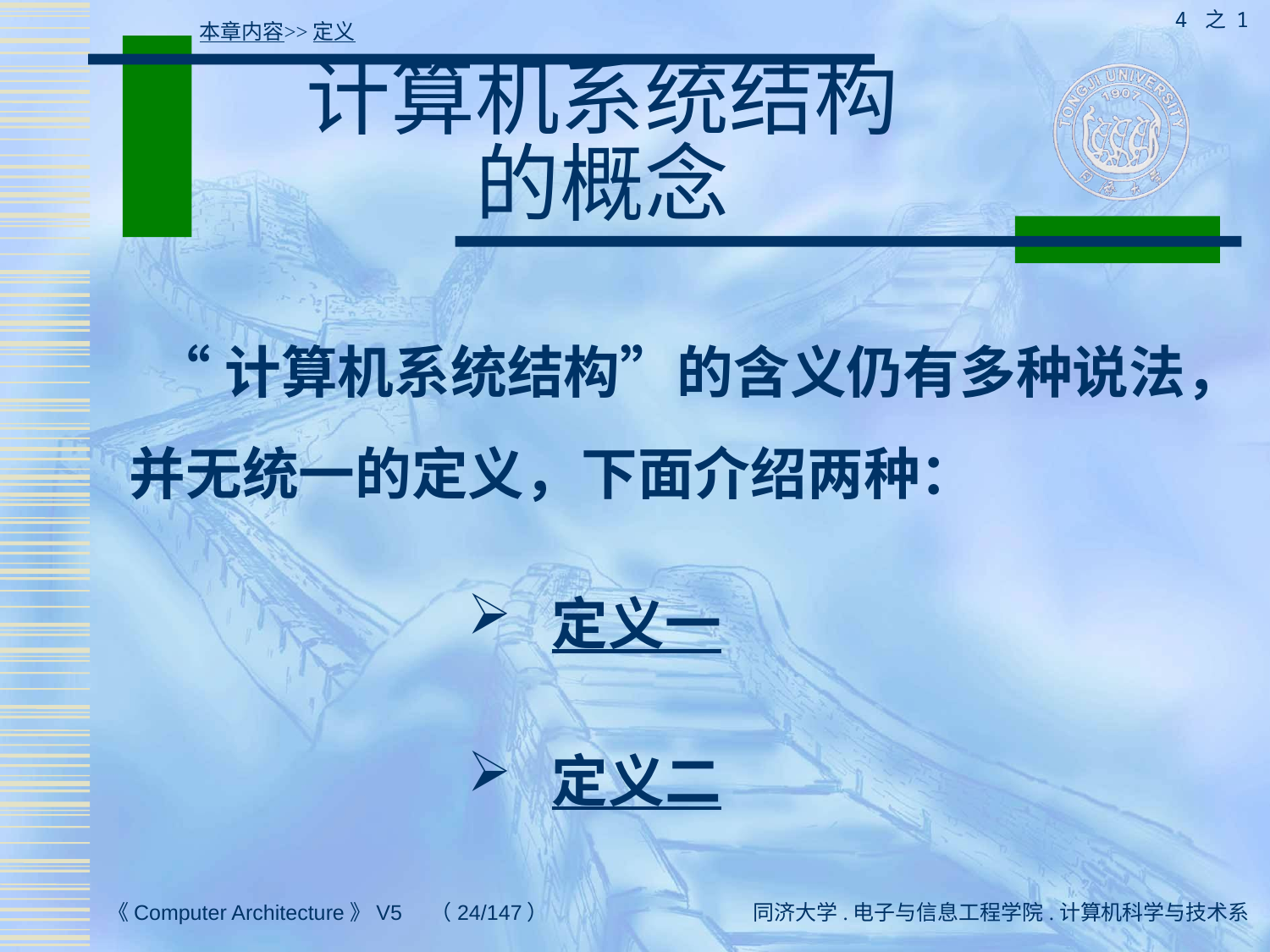

4 之 1
本章内容>>定义
# 计算机系统结构 的概念
  “计算机系统结构”的含义仍有多种说法，并无统一的定义，下面介绍两种：
  定义一

  定义二